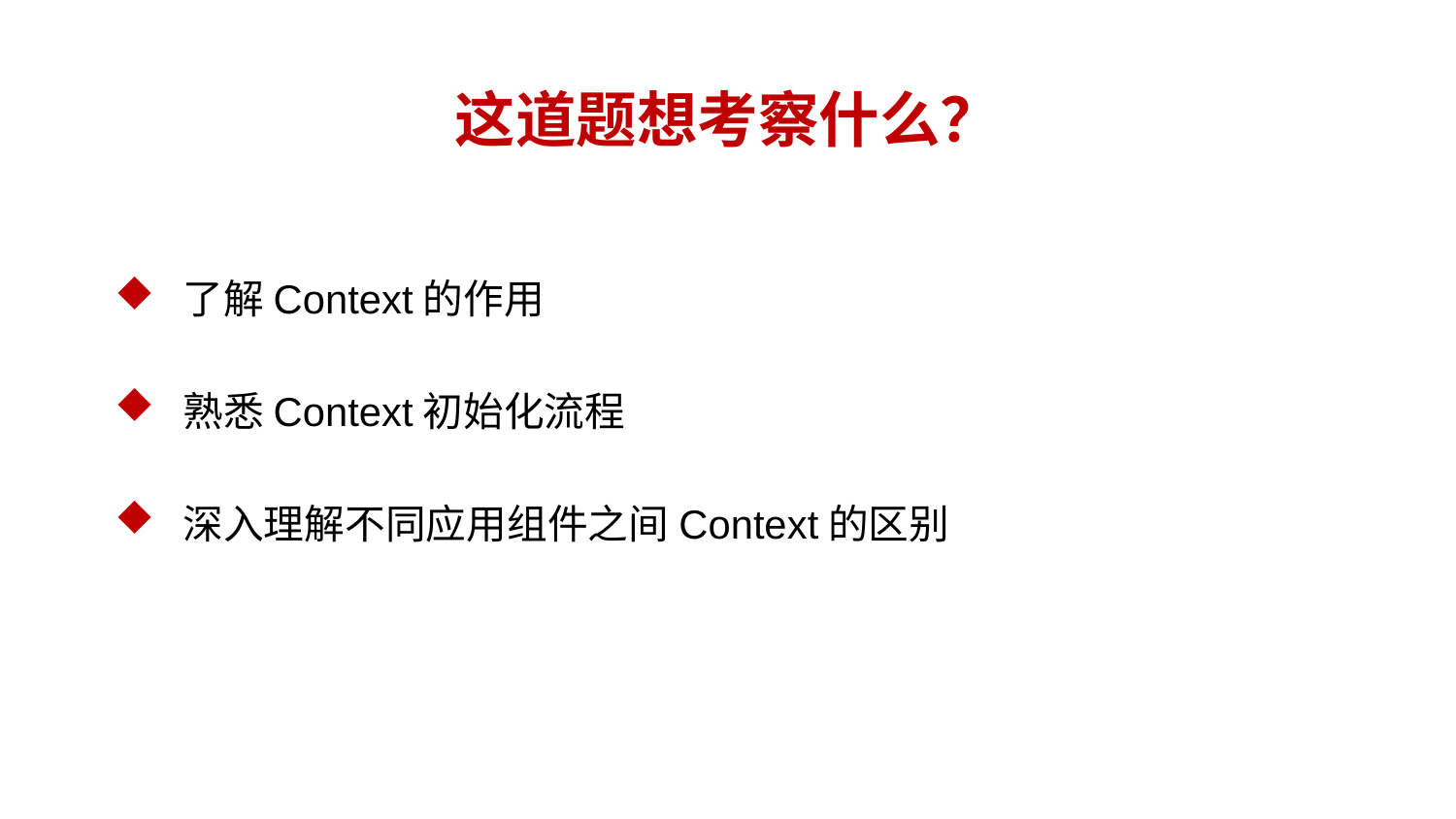

# 这道题想考察什么？
  了解Context的作用
  熟悉Context初始化流程
  深入理解不同应用组件之间Context的区别